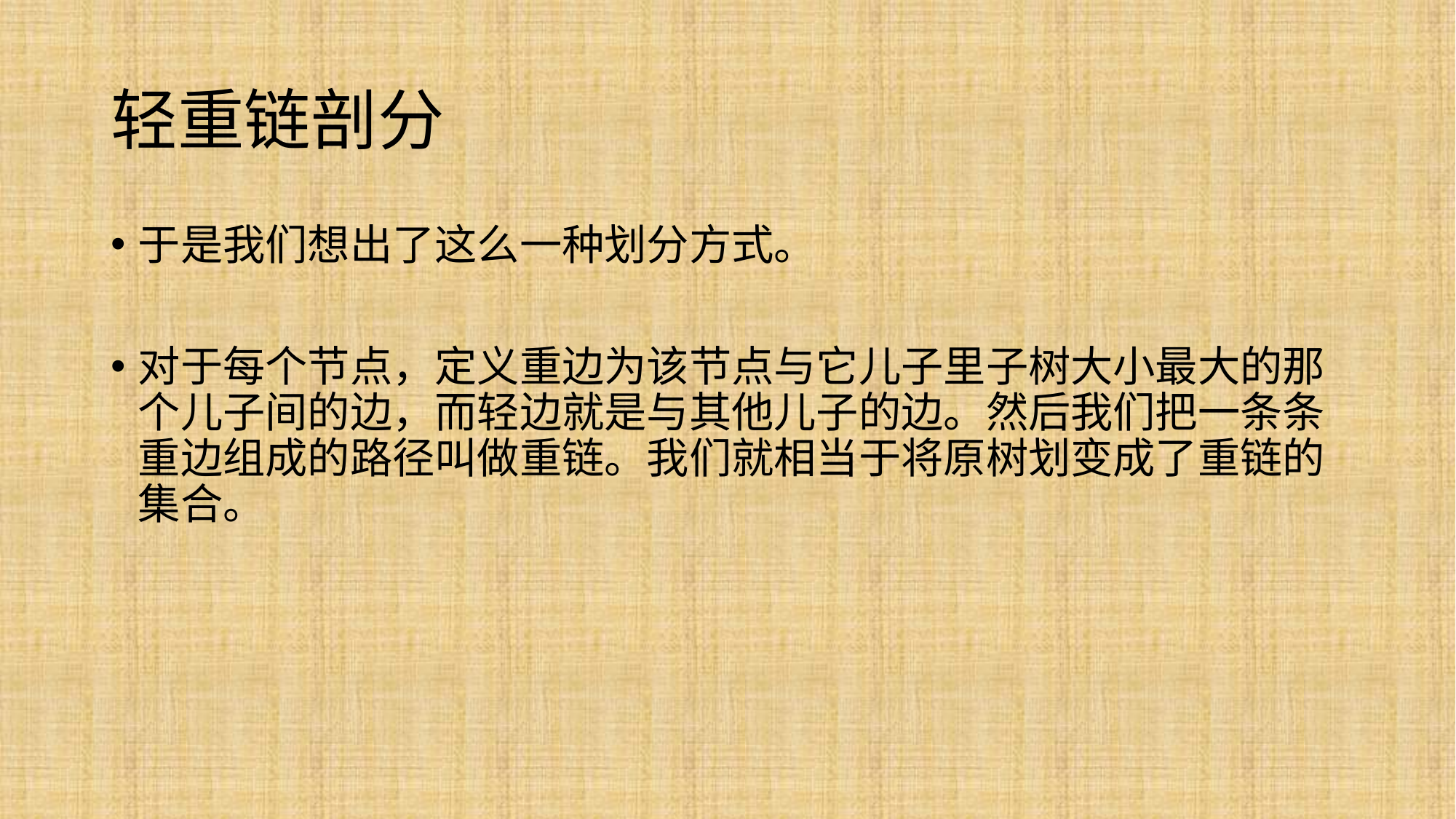

# 轻重链剖分
于是我们想出了这么一种划分方式。

对于每个节点，定义重边为该节点与它儿子里子树大小最大的那个儿子间的边，而轻边就是与其他儿子的边。然后我们把一条条重边组成的路径叫做重链。我们就相当于将原树划变成了重链的集合。